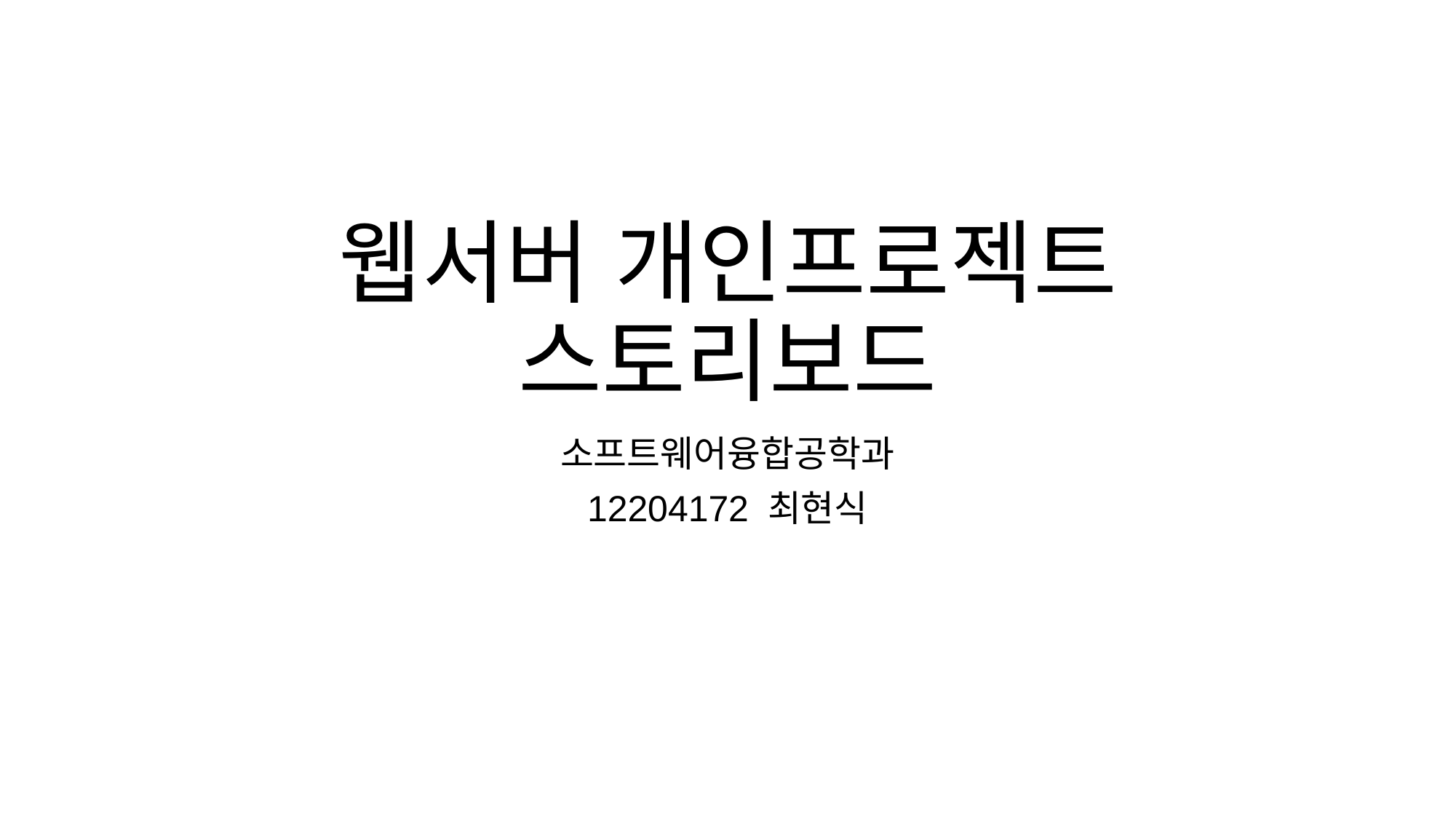

# 웹서버 개인프로젝트 스토리보드
소프트웨어융합공학과
12204172 최현식